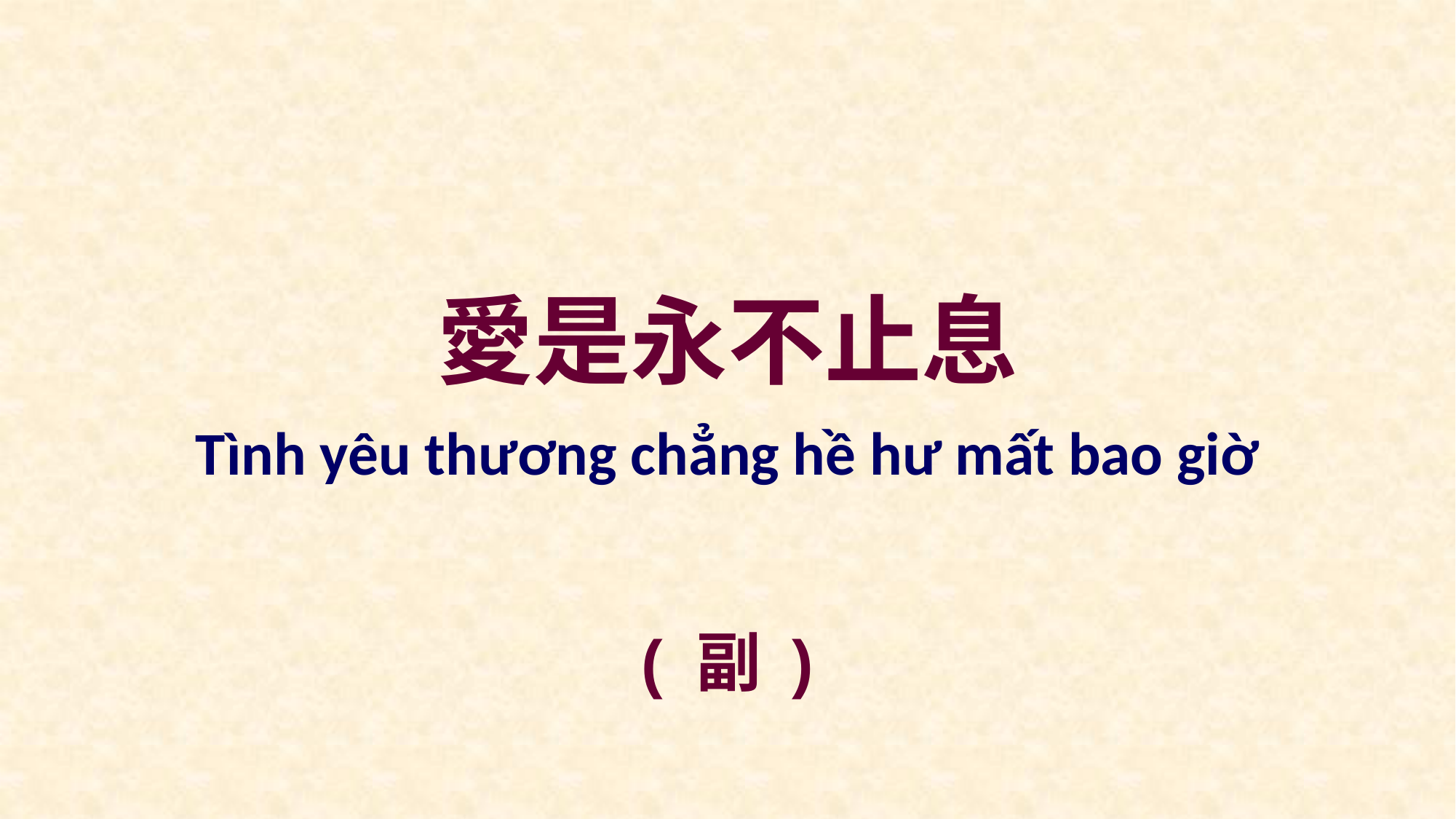

愛是永不止息
Tình yêu thương chẳng hề hư mất bao giờ
( 副 )